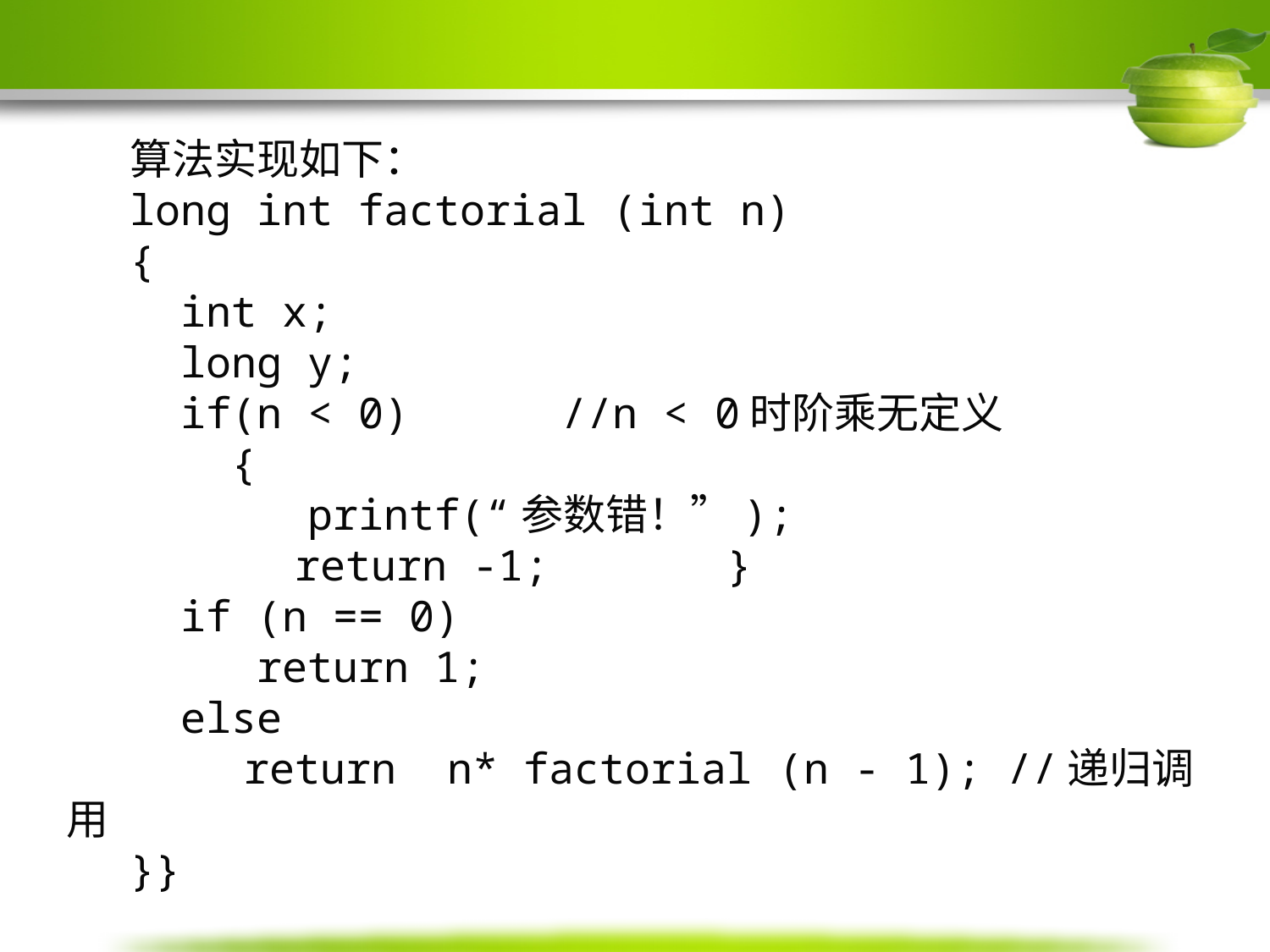

算法实现如下：
long int factorial (int n)
{
  int x;
  long y;
  if(n < 0)      //n < 0时阶乘无定义
    {
       printf(“参数错！”);
	    return -1;	      }
  if (n == 0)
     return 1;
  else
	  return  n* factorial (n - 1); //递归调用
}}